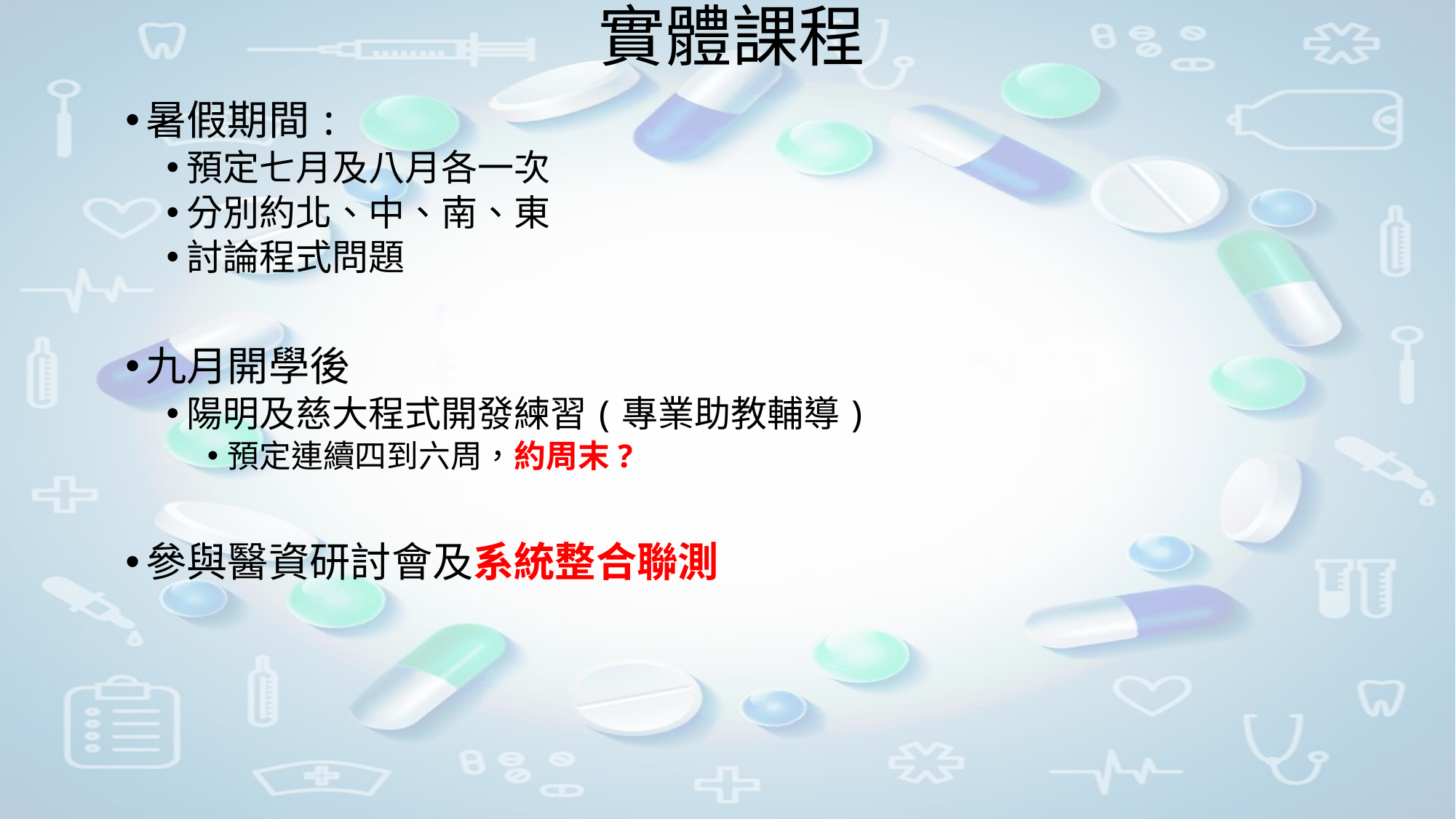

# 實體課程
暑假期間:
預定七月及八月各一次
分別約北、中、南、東
討論程式問題

九月開學後
陽明及慈大程式開發練習(專業助教輔導)
預定連續四到六周，約周末?

參與醫資研討會及系統整合聯測